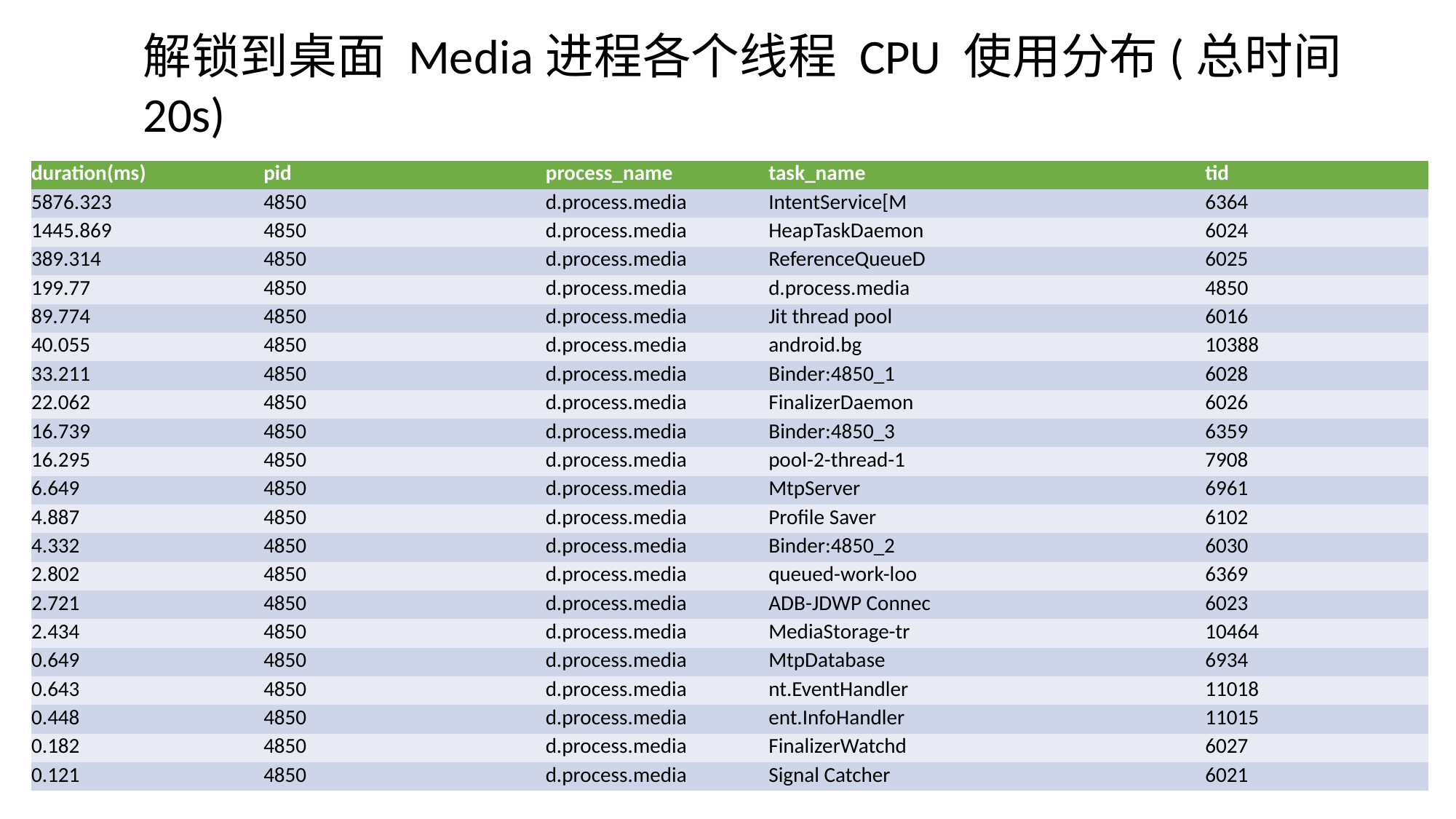

解锁到桌面 Media进程各个线程 CPU 使用分布(总时间20s)
| duration(ms) | pid | process\_name | task\_name | tid |
| --- | --- | --- | --- | --- |
| 5876.323 | 4850 | d.process.media | IntentService[M | 6364 |
| 1445.869 | 4850 | d.process.media | HeapTaskDaemon | 6024 |
| 389.314 | 4850 | d.process.media | ReferenceQueueD | 6025 |
| 199.77 | 4850 | d.process.media | d.process.media | 4850 |
| 89.774 | 4850 | d.process.media | Jit thread pool | 6016 |
| 40.055 | 4850 | d.process.media | android.bg | 10388 |
| 33.211 | 4850 | d.process.media | Binder:4850\_1 | 6028 |
| 22.062 | 4850 | d.process.media | FinalizerDaemon | 6026 |
| 16.739 | 4850 | d.process.media | Binder:4850\_3 | 6359 |
| 16.295 | 4850 | d.process.media | pool-2-thread-1 | 7908 |
| 6.649 | 4850 | d.process.media | MtpServer | 6961 |
| 4.887 | 4850 | d.process.media | Profile Saver | 6102 |
| 4.332 | 4850 | d.process.media | Binder:4850\_2 | 6030 |
| 2.802 | 4850 | d.process.media | queued-work-loo | 6369 |
| 2.721 | 4850 | d.process.media | ADB-JDWP Connec | 6023 |
| 2.434 | 4850 | d.process.media | MediaStorage-tr | 10464 |
| 0.649 | 4850 | d.process.media | MtpDatabase | 6934 |
| 0.643 | 4850 | d.process.media | nt.EventHandler | 11018 |
| 0.448 | 4850 | d.process.media | ent.InfoHandler | 11015 |
| 0.182 | 4850 | d.process.media | FinalizerWatchd | 6027 |
| 0.121 | 4850 | d.process.media | Signal Catcher | 6021 |